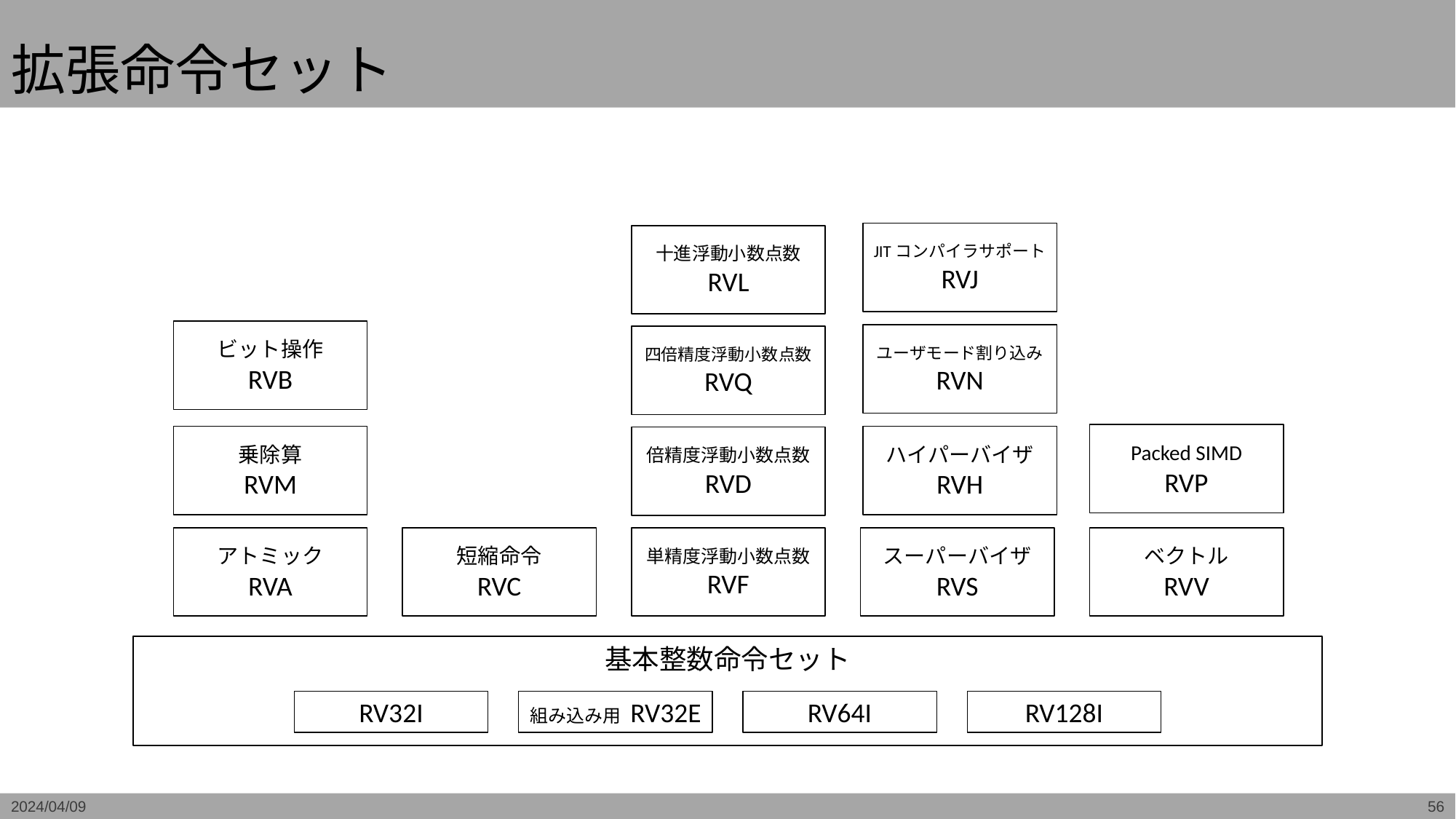

# 拡張命令セット
JITコンパイラサポート
RVJ
十進浮動小数点数
RVL
ビット操作
RVB
ユーザモード割り込み
RVN
四倍精度浮動小数点数
RVQ
Packed SIMD
RVP
乗除算
RVM
ハイパーバイザ
RVH
倍精度浮動小数点数
RVD
アトミック
RVA
短縮命令
RVC
単精度浮動小数点数
RVF
スーパーバイザ
RVS
ベクトル
RVV
基本整数命令セット

RV32I
組み込み用 RV32E
RV64I
RV128I
2024/04/09
56